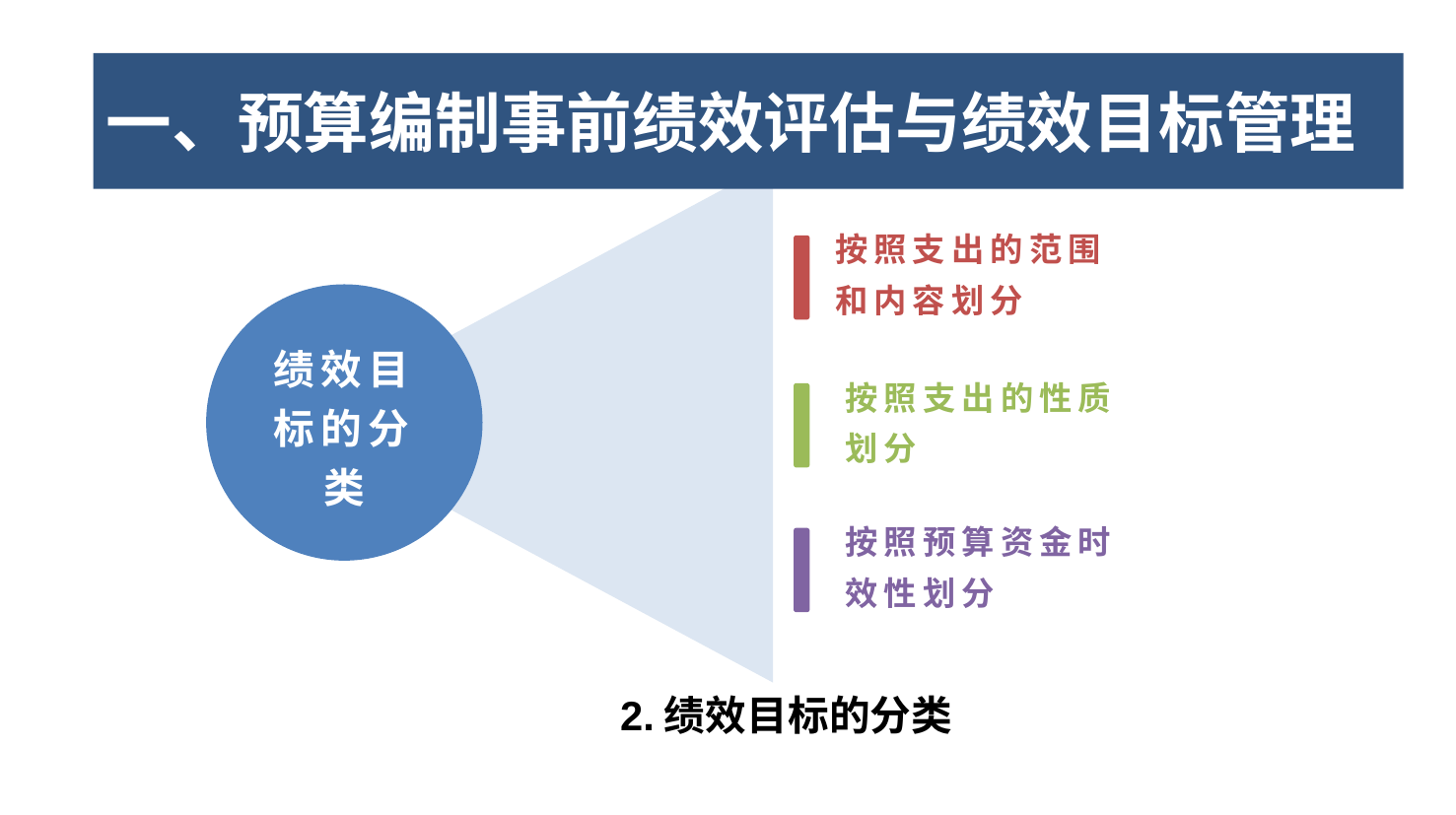

三、部门预算编制的绩效目标管理
一、预算编制事前绩效评估与绩效目标管理

按照支出的范围和内容划分
绩效目标的分类

按照支出的性质划分

按照预算资金时效性划分
2.绩效目标的分类